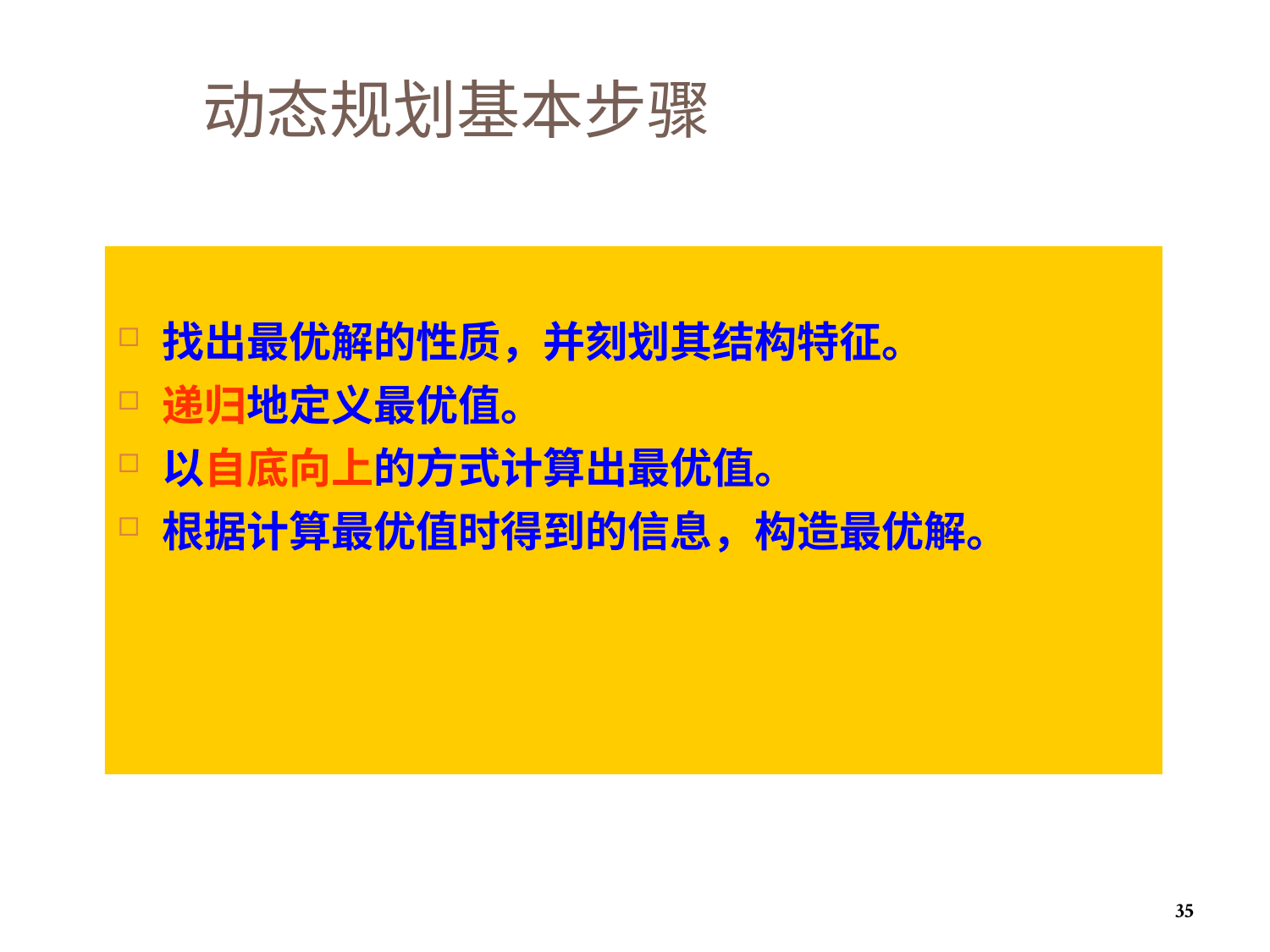

动态规划基本步骤

找出最优解的性质，并刻划其结构特征。
递归地定义最优值。
以自底向上的方式计算出最优值。
根据计算最优值时得到的信息，构造最优解。
35